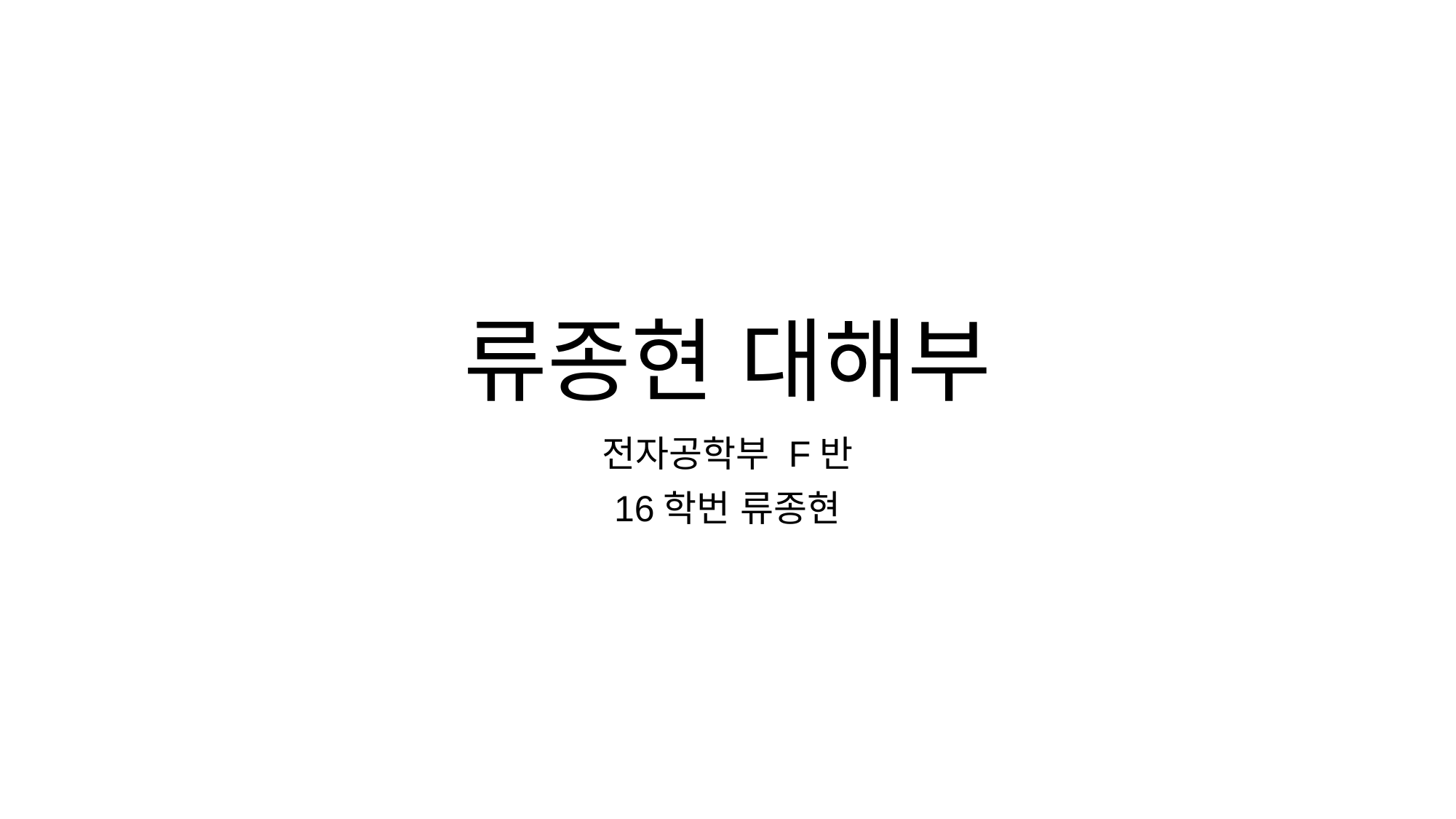

# 류종현 대해부
전자공학부 F반
16학번 류종현